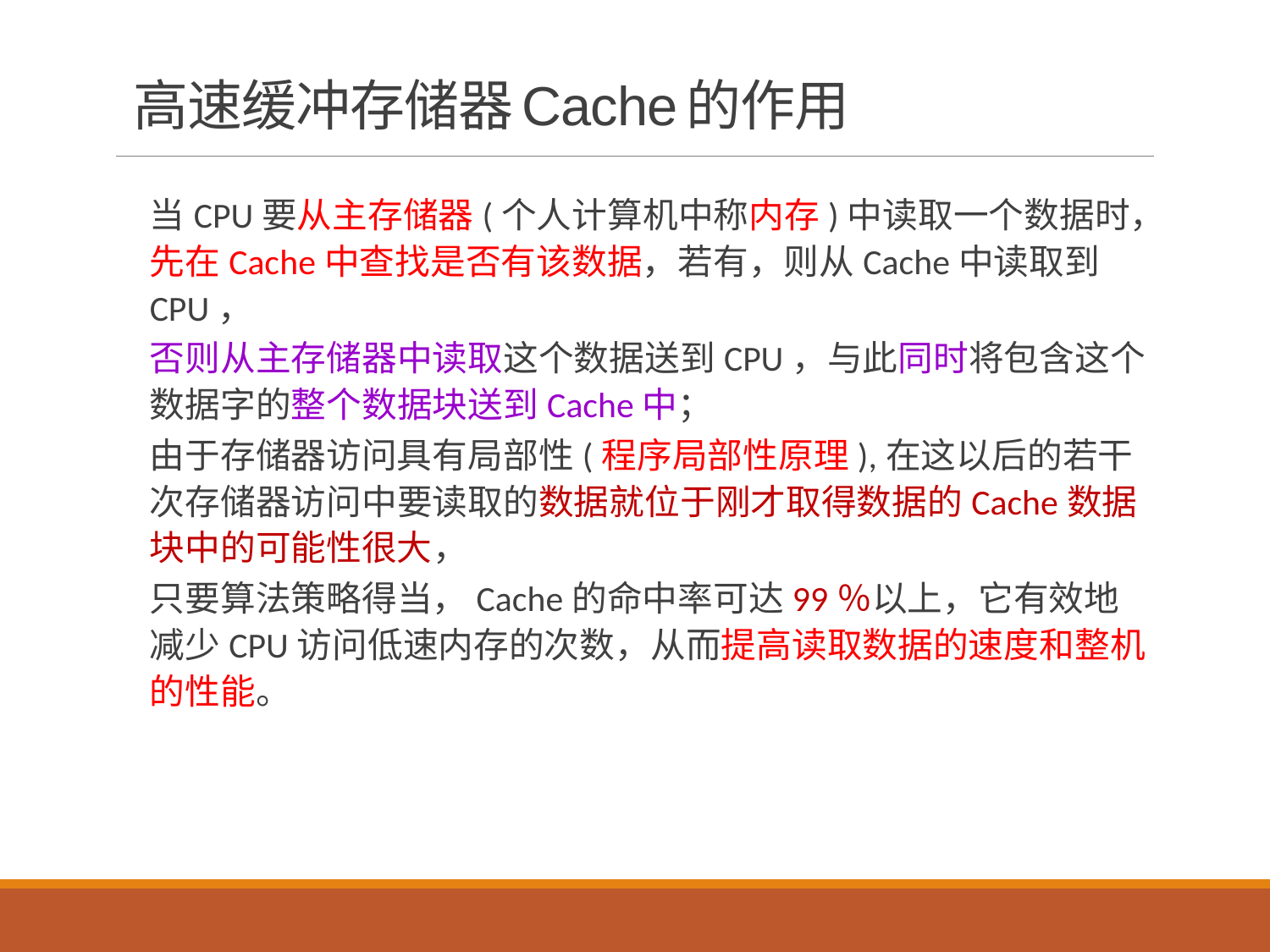

# 高速缓冲存储器Cache的作用
当CPU要从主存储器(个人计算机中称内存)中读取一个数据时，先在Cache中查找是否有该数据，若有，则从Cache中读取到CPU，
否则从主存储器中读取这个数据送到CPU，与此同时将包含这个数据字的整个数据块送到Cache中；
由于存储器访问具有局部性(程序局部性原理),在这以后的若干次存储器访问中要读取的数据就位于刚才取得数据的Cache数据块中的可能性很大，
只要算法策略得当，Cache的命中率可达99％以上，它有效地减少CPU访问低速内存的次数，从而提高读取数据的速度和整机的性能。